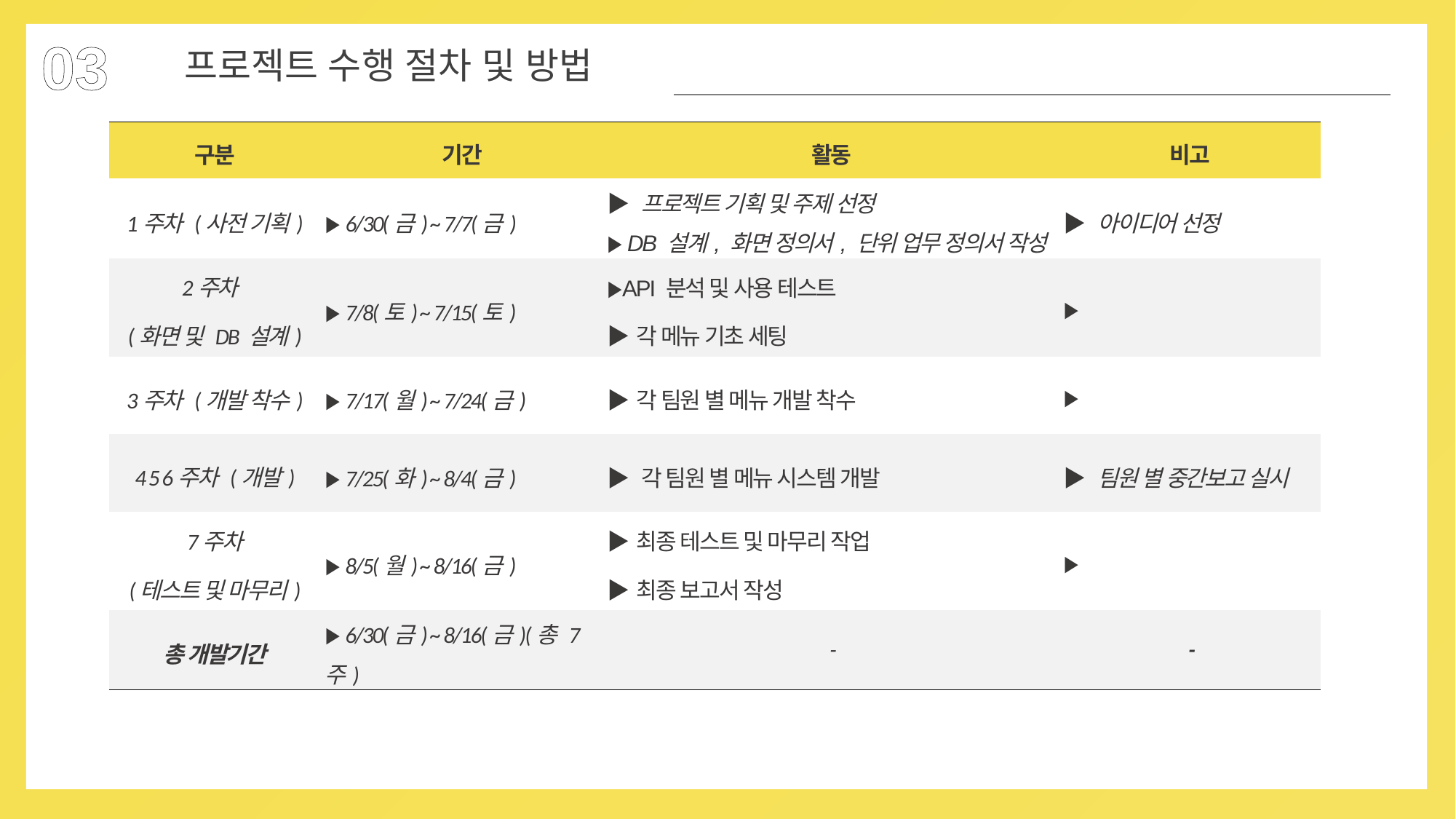

03

프로젝트 수행 절차 및 방법
| 구분 | 기간 | 활동 | 비고 |
| --- | --- | --- | --- |
| 1주차 (사전 기획) | ▶ 6/30(금) ~ 7/7(금) | ▶ 프로젝트 기획 및 주제 선정 ▶ DB 설계, 화면 정의서, 단위 업무 정의서 작성 | ▶ 아이디어 선정 |
| 2주차 (화면 및 DB 설계) | ▶ 7/8(토) ~ 7/15(토) | ▶API 분석 및 사용 테스트 ▶각 메뉴 기초 세팅 | ▶ |
| 3주차 (개발 착수) | ▶ 7/17(월) ~ 7/24(금) | ▶각 팀원 별 메뉴 개발 착수 | ▶ |
| 4 5 6주차 (개발) | ▶ 7/25(화) ~ 8/4(금) | ▶ 각 팀원 별 메뉴 시스템 개발 | ▶ 팀원 별 중간보고 실시 |
| 7주차 (테스트 및 마무리) | ▶ 8/5(월) ~ 8/16(금) | ▶최종 테스트 및 마무리 작업 ▶최종 보고서 작성 | ▶ |
| 총 개발기간 | ▶ 6/30(금) ~ 8/16(금)(총 7주) | - | - |